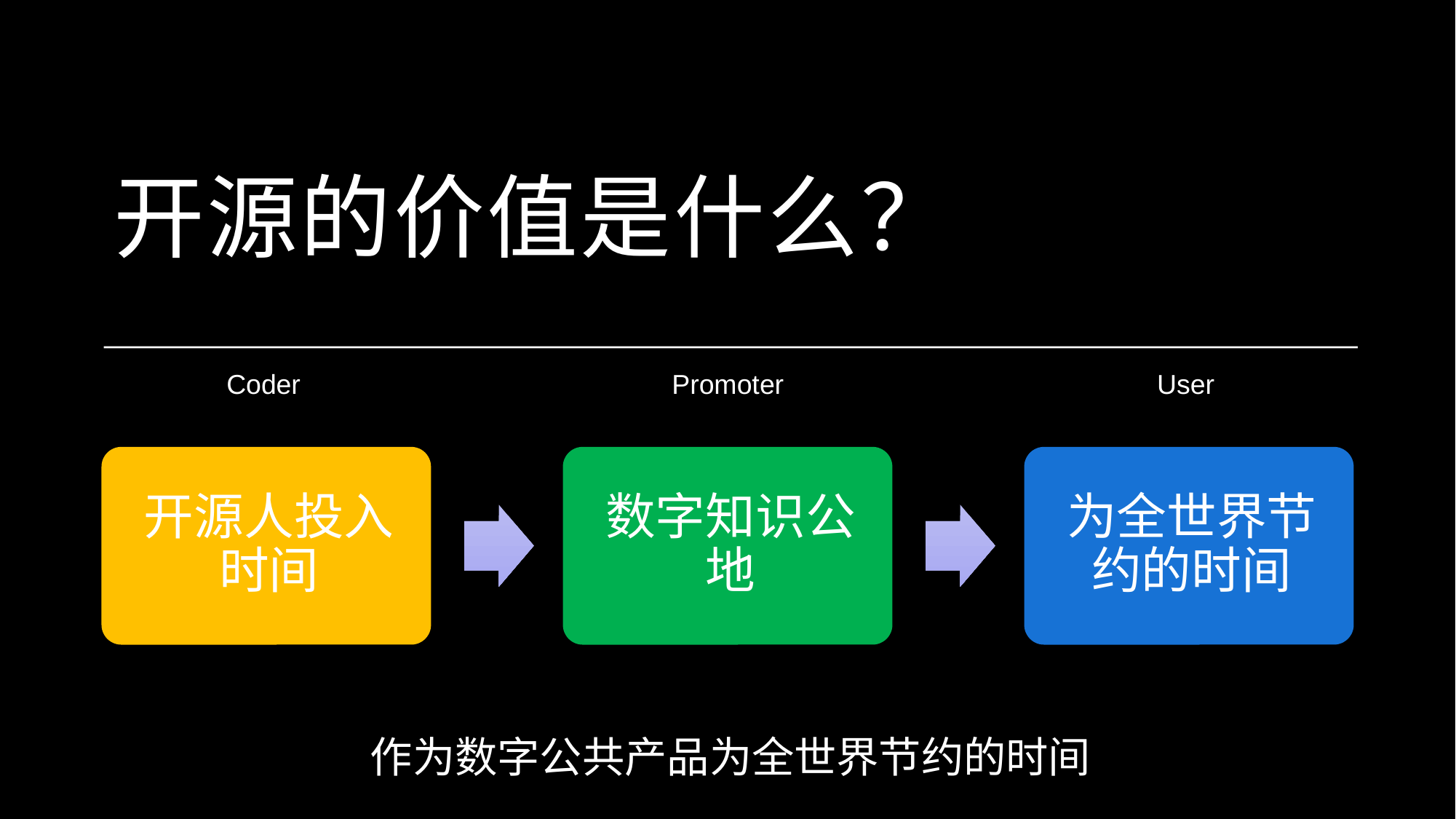

# 开源的价值是什么？

User
Coder
Promoter
开源人投入时间

数字知识公地

为全世界节约的时间
作为数字公共产品为全世界节约的时间